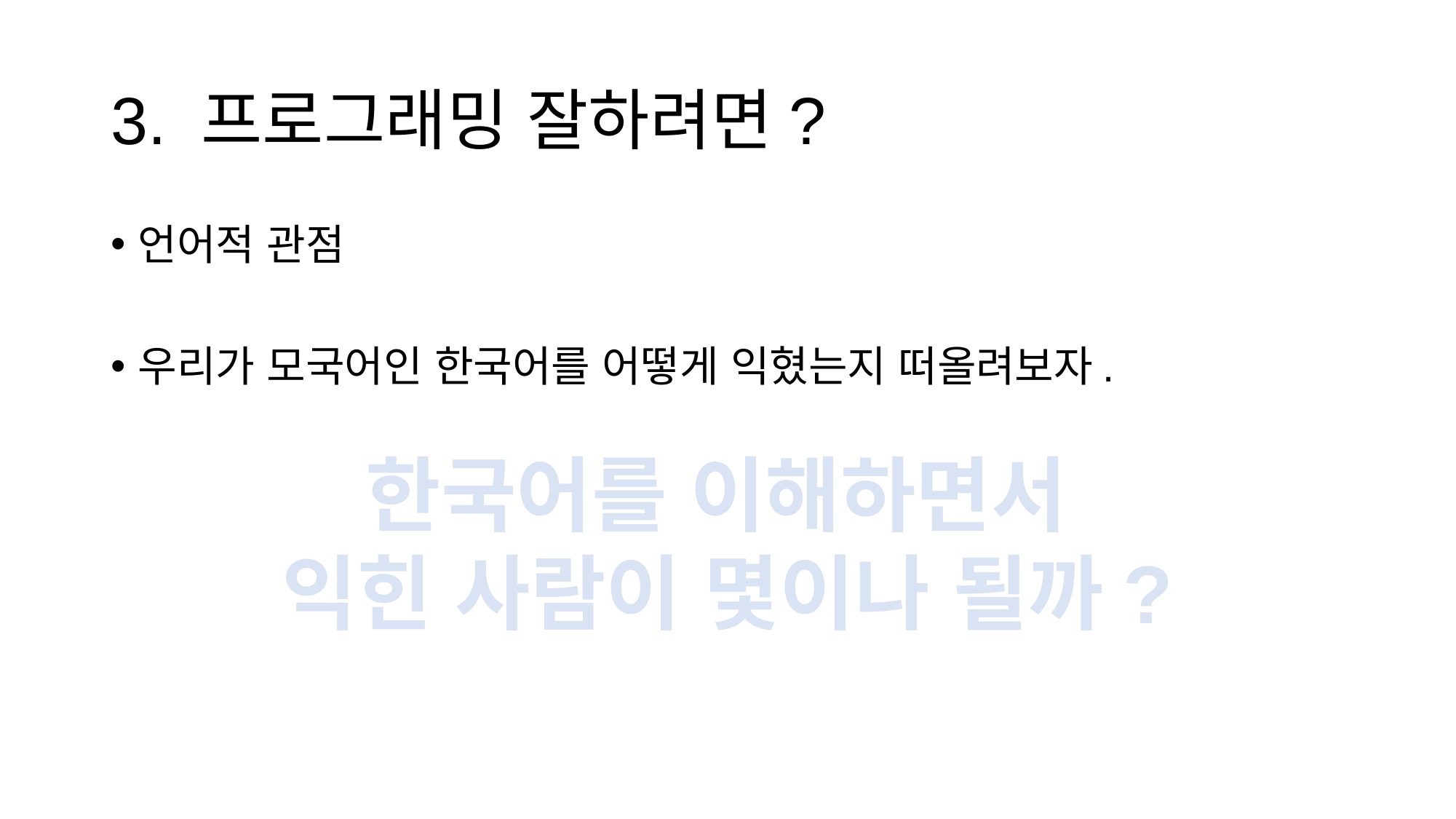

# 3. 프로그래밍 잘하려면?
언어적 관점

우리가 모국어인 한국어를 어떻게 익혔는지 떠올려보자.
한국어를 이해하면서
익힌 사람이 몇이나 될까?